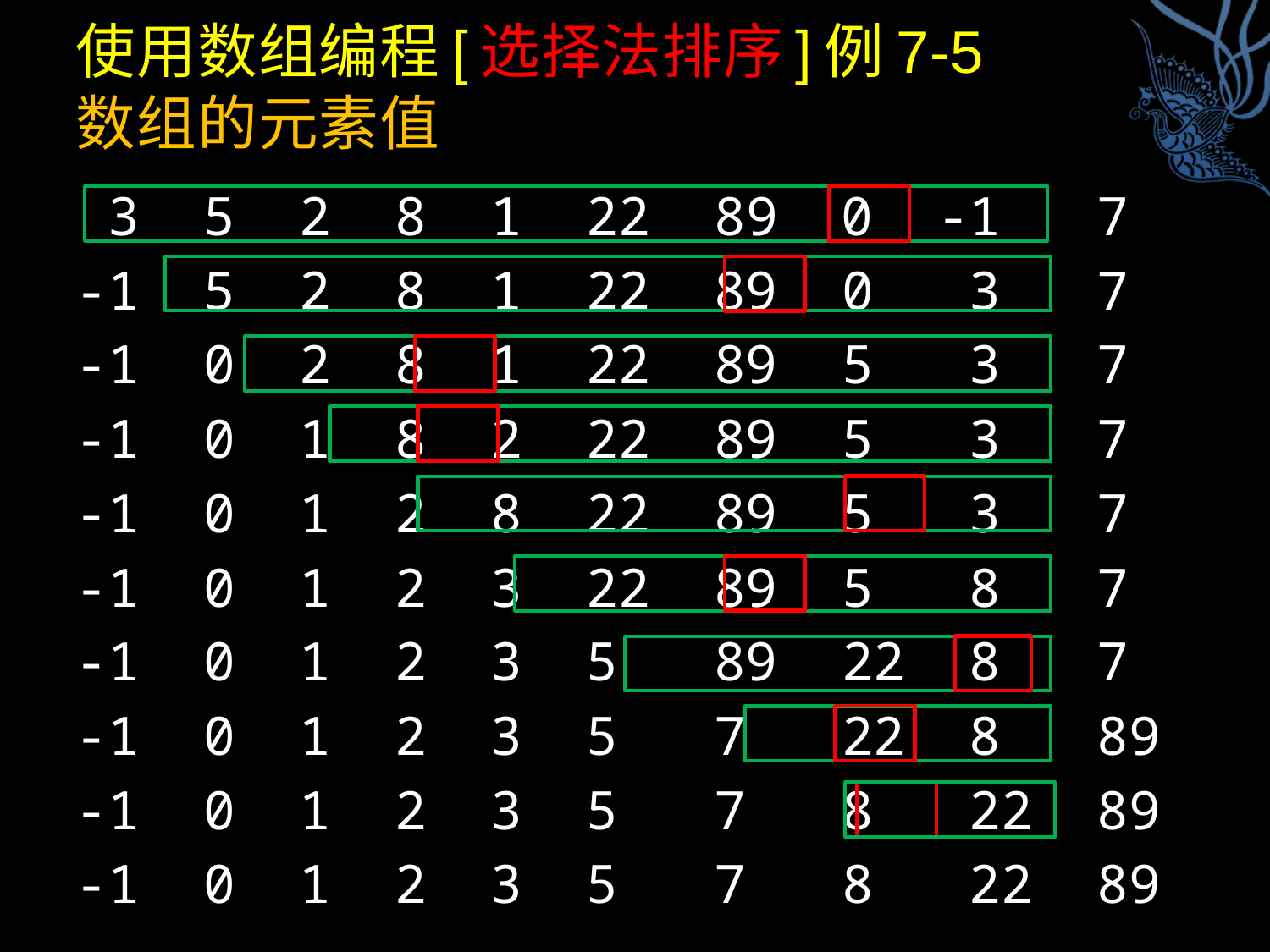

# 使用数组编程[选择法排序]例7-5 数组的元素值
 3  5  2  8  1  22  89  0  -1   7
-1  5  2  8  1  22  89  0   3   7
-1  0  2  8  1  22  89  5   3   7
-1  0  1  8  2  22  89  5   3   7
-1  0  1  2  8  22  89  5   3   7
-1  0  1  2  3  22  89  5   8   7
-1  0  1  2  3  5   89  22  8   7
-1  0  1  2  3  5   7   22  8   89
-1  0  1  2  3  5   7   8   22  89
-1  0  1  2  3  5   7   8   22  89